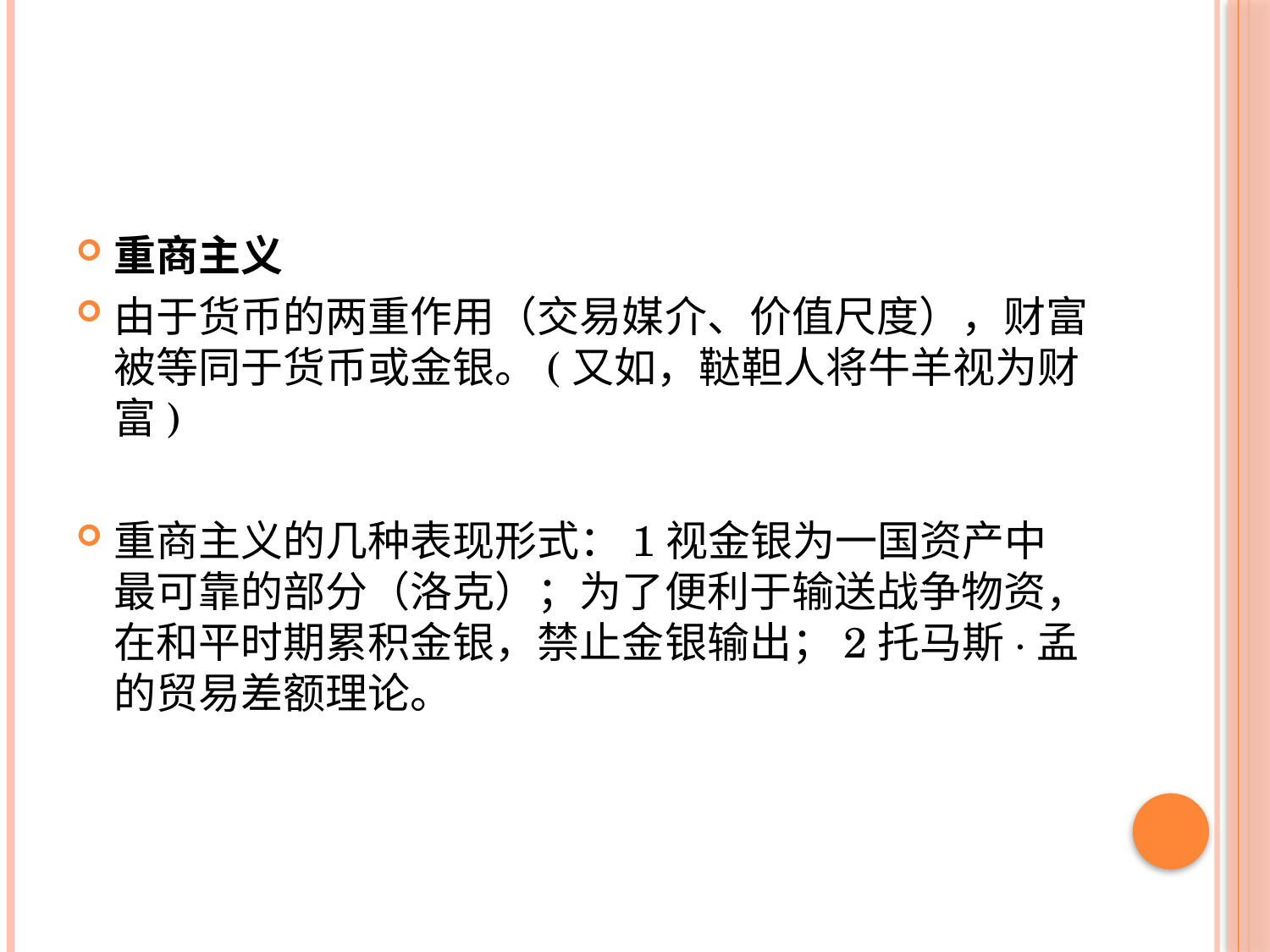

#
重商主义
由于货币的两重作用（交易媒介、价值尺度），财富被等同于货币或金银。(又如，鞑靼人将牛羊视为财富)

重商主义的几种表现形式：1视金银为一国资产中最可靠的部分（洛克）；为了便利于输送战争物资，在和平时期累积金银，禁止金银输出；2托马斯·孟的贸易差额理论。